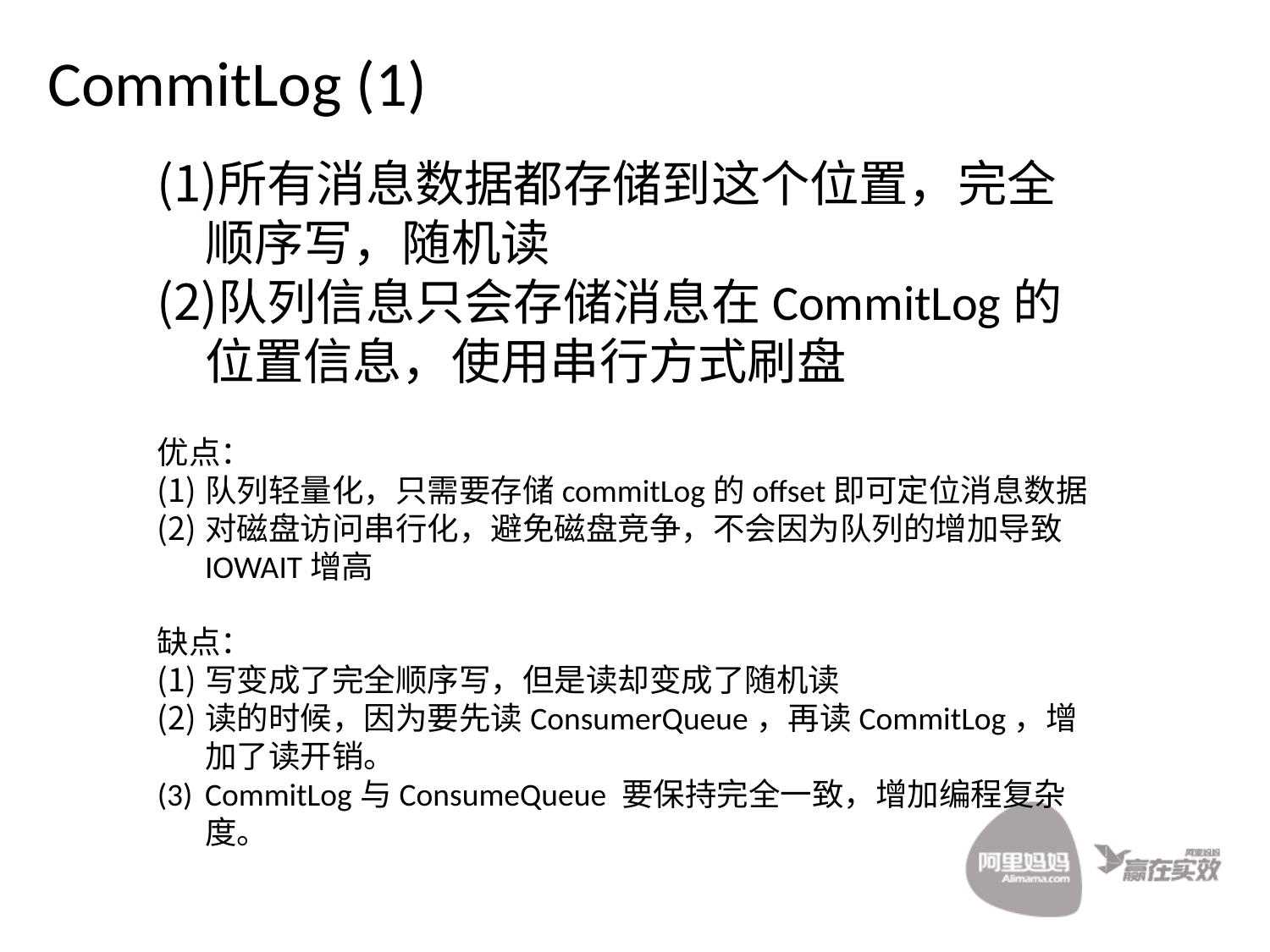

CommitLog (1)
所有消息数据都存储到这个位置，完全顺序写，随机读
队列信息只会存储消息在CommitLog的位置信息，使用串行方式刷盘
优点：
队列轻量化，只需要存储commitLog的offset即可定位消息数据
对磁盘访问串行化，避免磁盘竞争，不会因为队列的增加导致IOWAIT增高
缺点：
写变成了完全顺序写，但是读却变成了随机读
读的时候，因为要先读ConsumerQueue，再读CommitLog，增加了读开销。
CommitLog与ConsumeQueue 要保持完全一致，增加编程复杂度。